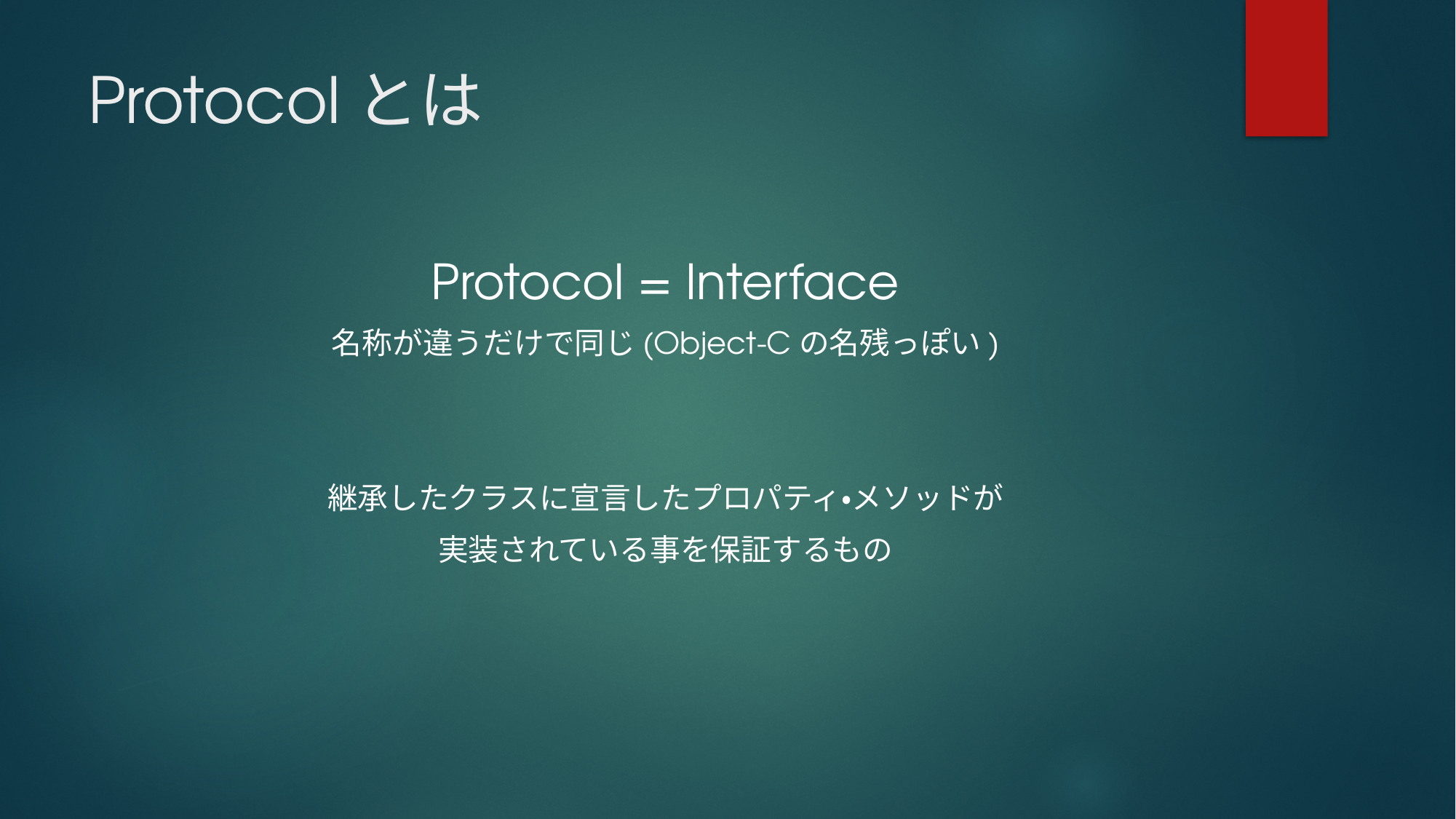

# Protocolとは
Protocol = Interface
名称が違うだけで同じ(Object-Cの名残っぽい)

継承したクラスに宣言したプロパティ・メソッドが
実装されている事を保証するもの